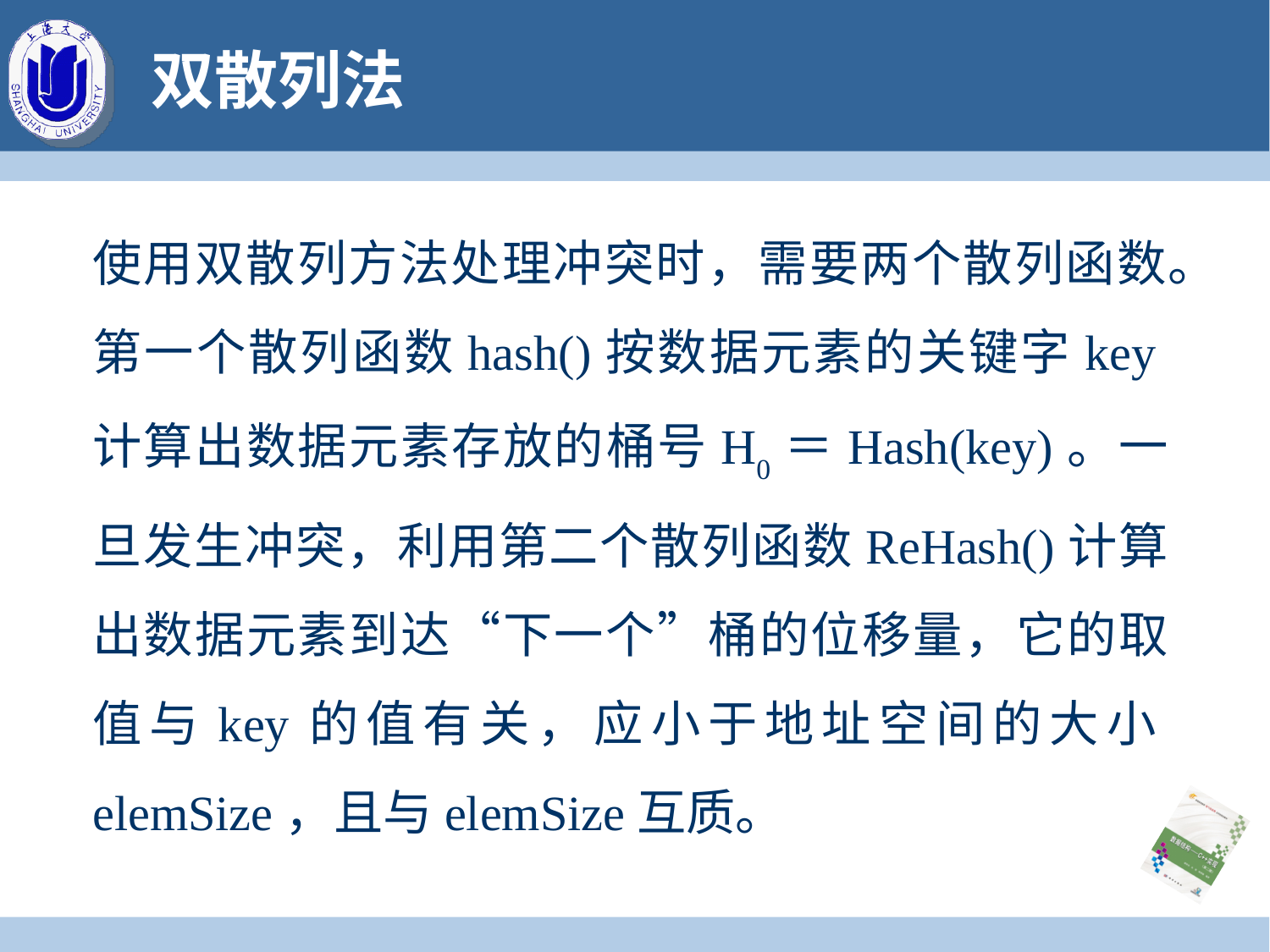

# 双散列法
使用双散列方法处理冲突时，需要两个散列函数。第一个散列函数hash()按数据元素的关键字key计算出数据元素存放的桶号H0＝Hash(key)。一旦发生冲突，利用第二个散列函数ReHash()计算出数据元素到达“下一个”桶的位移量，它的取值与key的值有关，应小于地址空间的大小elemSize，且与elemSize互质。